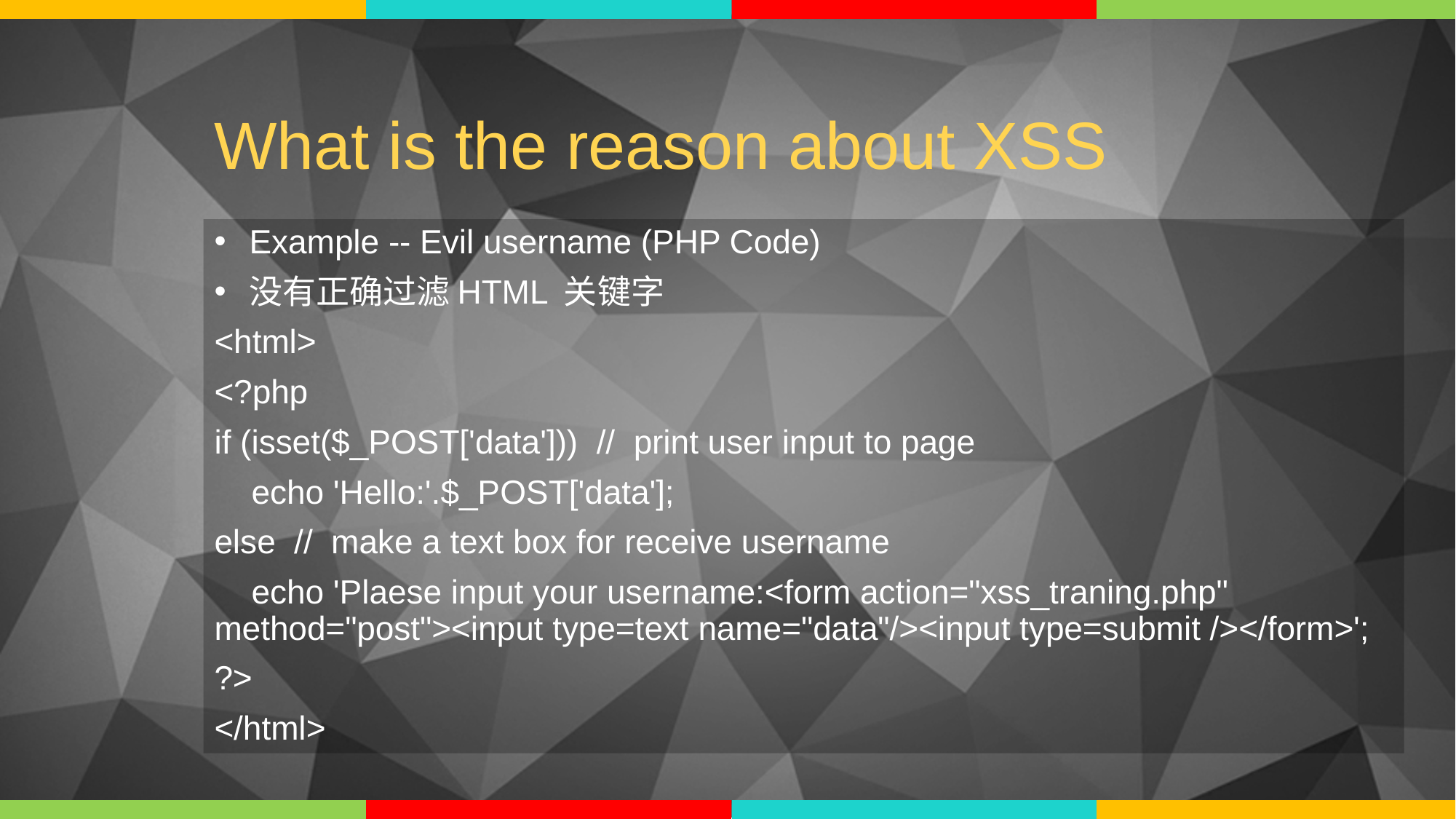

# What is the reason about XSS
Example -- Evil username (PHP Code)
没有正确过滤HTML 关键字
<html>
<?php
if (isset($_POST['data']))  //  print user input to page
    echo 'Hello:'.$_POST['data'];
else  //  make a text box for receive username
    echo 'Plaese input your username:<form action="xss_traning.php" method="post"><input type=text name="data"/><input type=submit /></form>';
?>
</html>